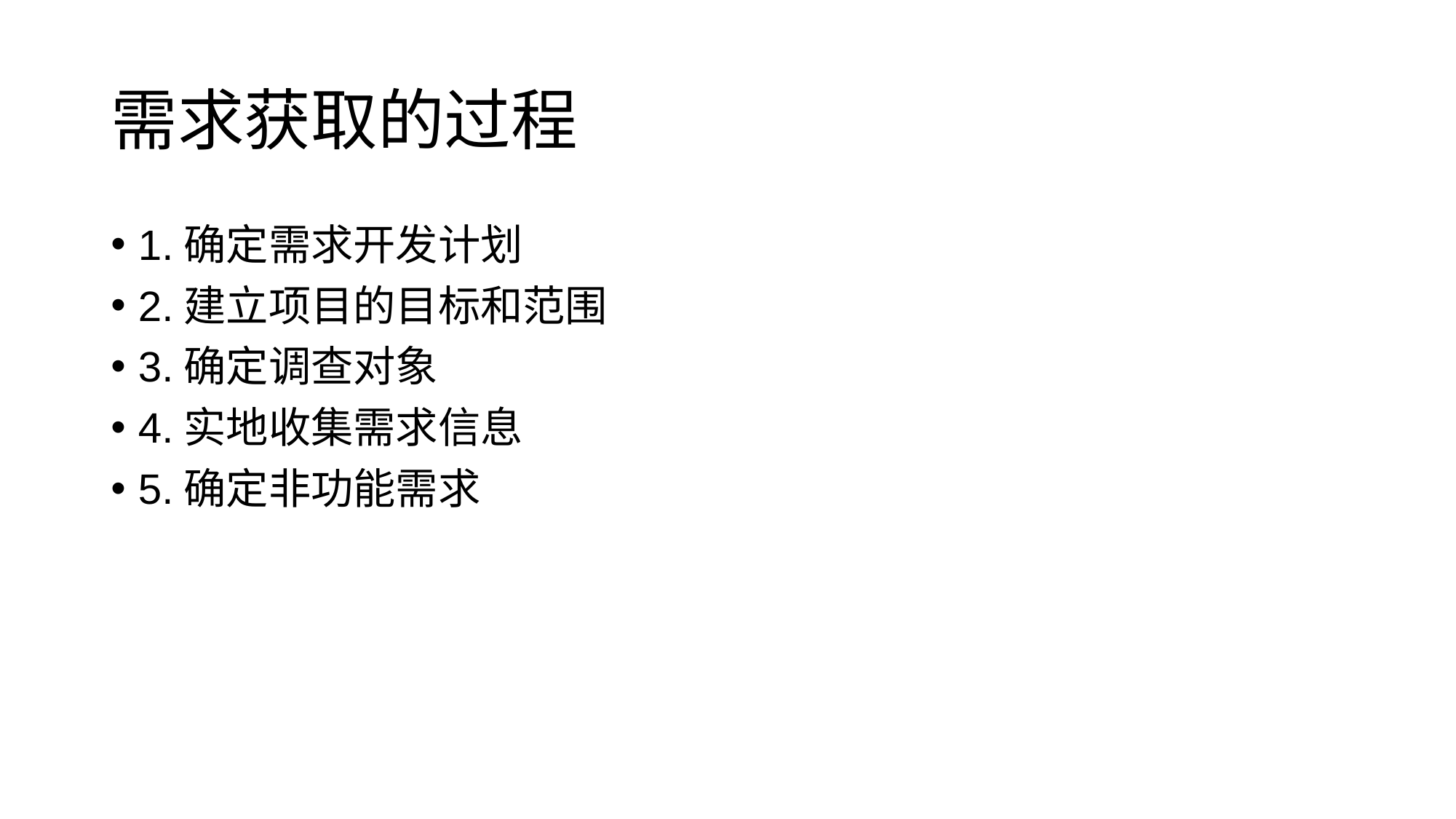

# 需求获取的过程
1.确定需求开发计划
2.建立项目的目标和范围
3.确定调查对象
4.实地收集需求信息
5.确定非功能需求